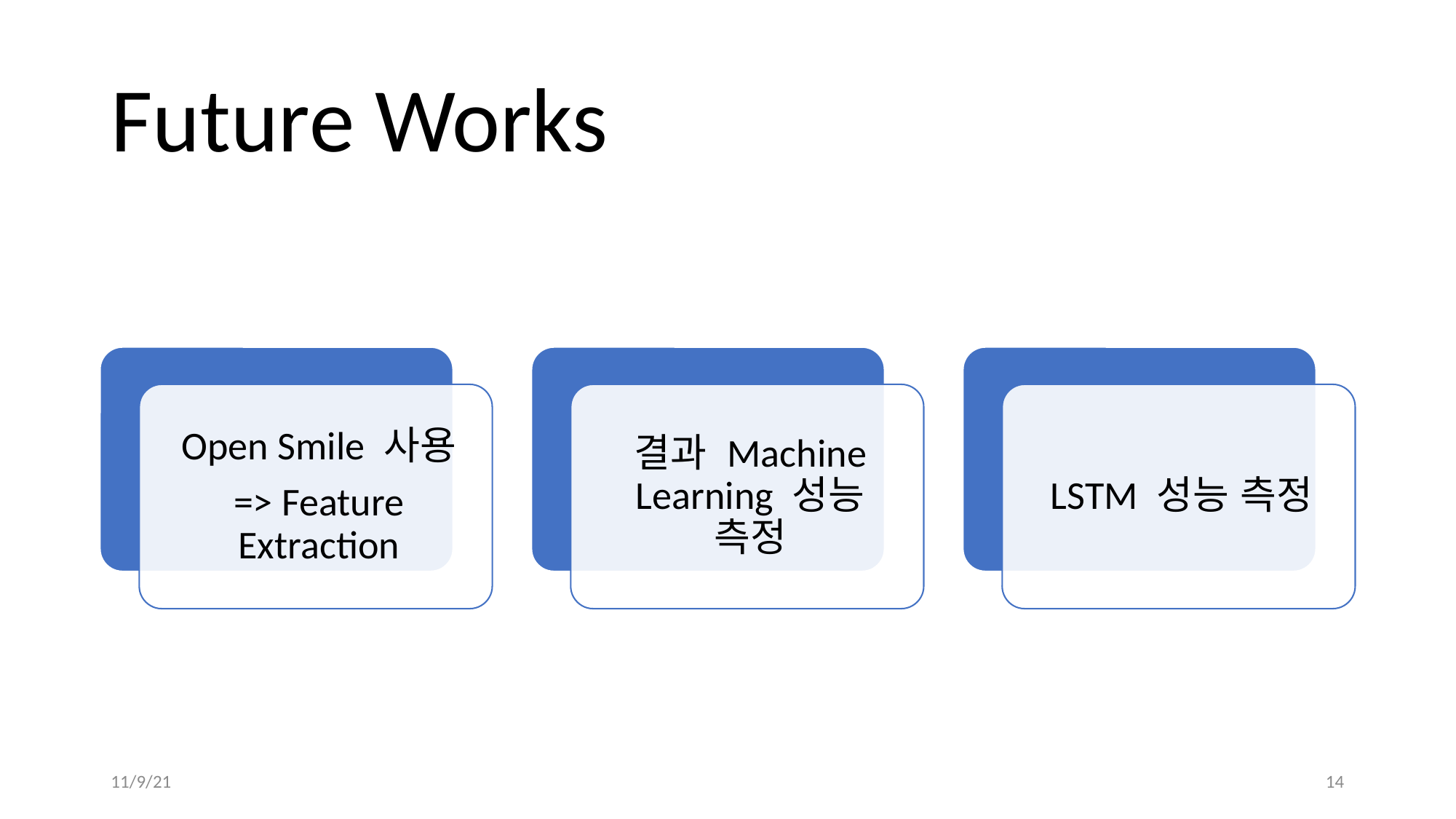

# Future Works
Open Smile 사용
=> Feature Extraction
결과 Machine Learning 성능 측정
LSTM 성능 측정
11/9/21
14